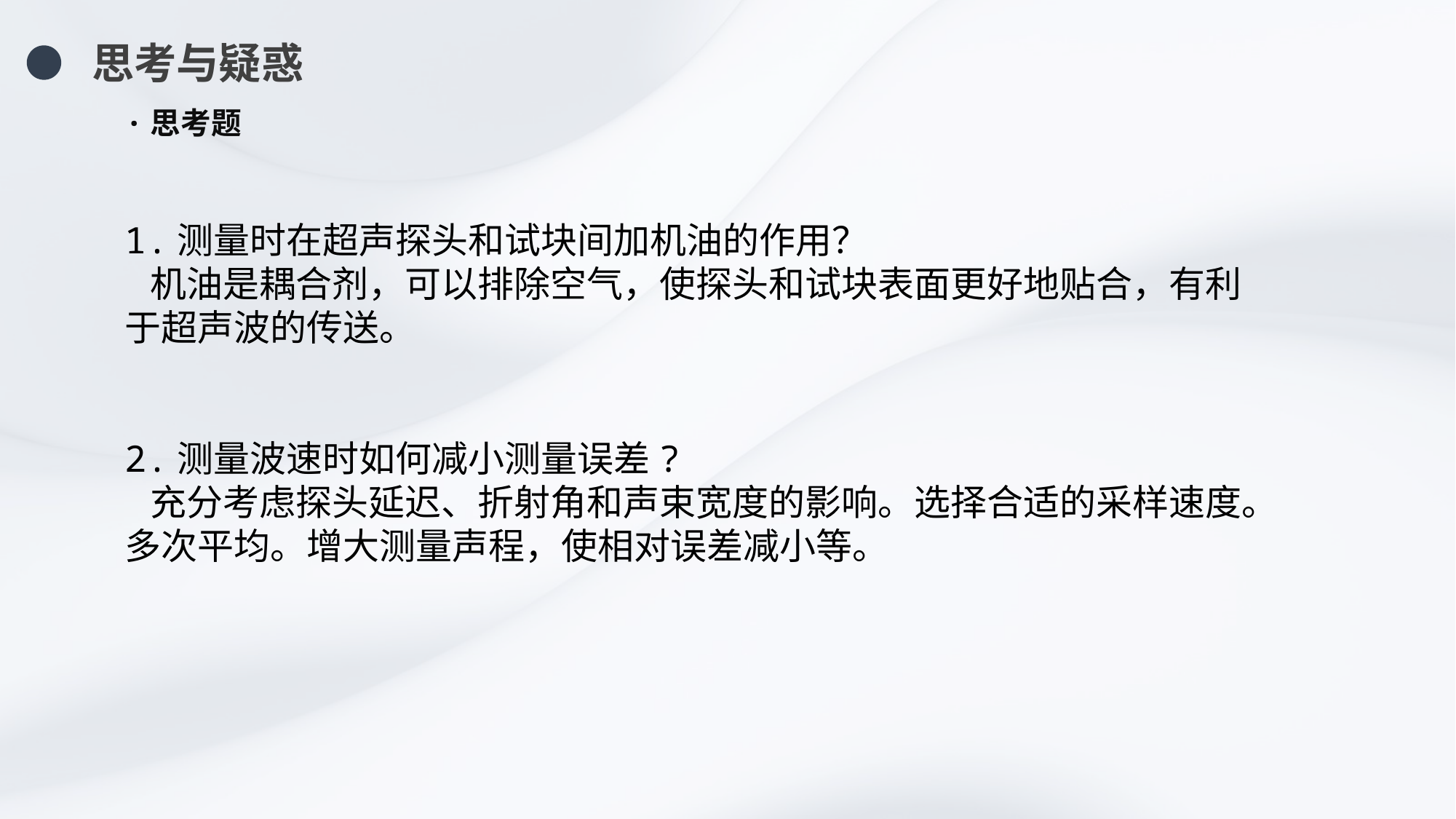

思考与疑惑
·思考题

1.测量时在超声探头和试块间加机油的作用？
  机油是耦合剂，可以排除空气，使探头和试块表面更好地贴合，有利于超声波的传送。

2.测量波速时如何减小测量误差?
  充分考虑探头延迟、折射角和声束宽度的影响。选择合适的采样速度。多次平均。增大测量声程，使相对误差减小等。